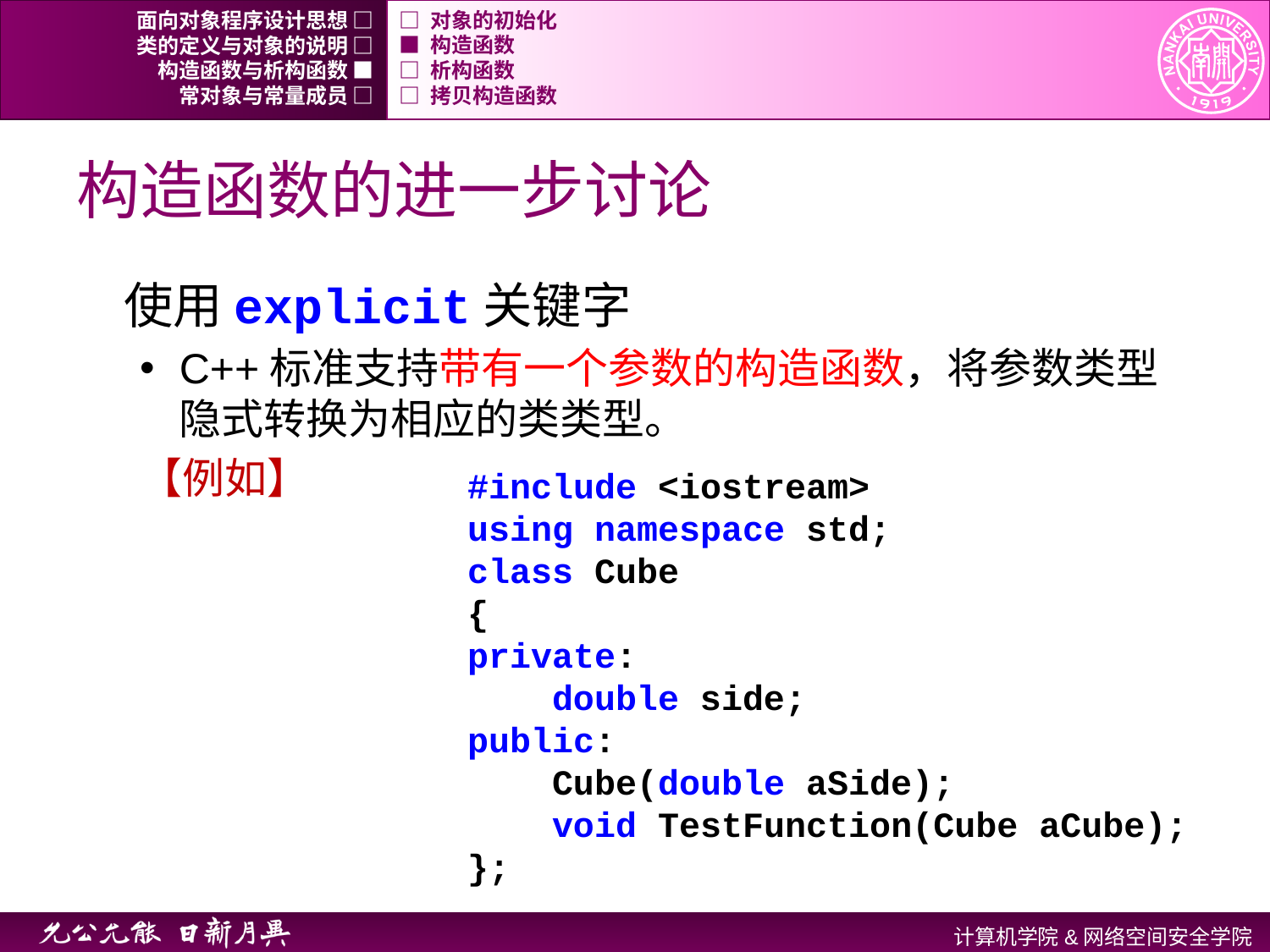

面向对象程序设计思想 □
□ 对象的初始化
类的定义与对象的说明 □
■ 构造函数
构造函数与析构函数 ■
□ 析构函数
常对象与常量成员 □

□ 拷贝构造函数
# 构造函数的进一步讨论
使用explicit关键字
C++标准支持带有一个参数的构造函数，将参数类型隐式转换为相应的类类型。
【例如】
#include <iostream>
using namespace std;
class Cube
{
private:
    double side;
public:
    Cube(double aSide);
    void TestFunction(Cube aCube);
};